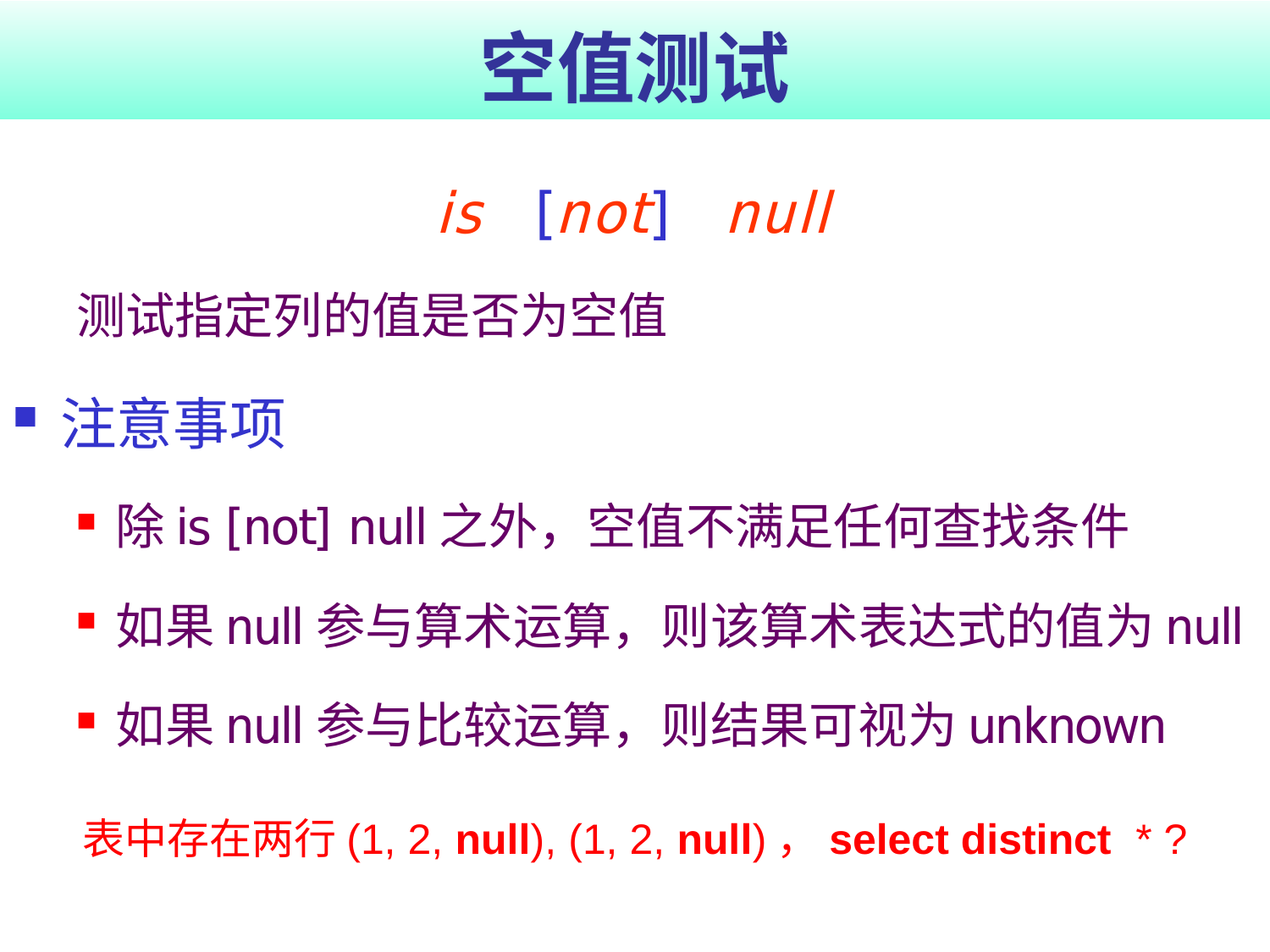

# 空值测试
is   [not]   null
测试指定列的值是否为空值
注意事项
除is [not] null之外，空值不满足任何查找条件
如果null参与算术运算，则该算术表达式的值为null
如果null参与比较运算，则结果可视为unknown

表中存在两行(1, 2, null), (1, 2, null)，select distinct  * ?